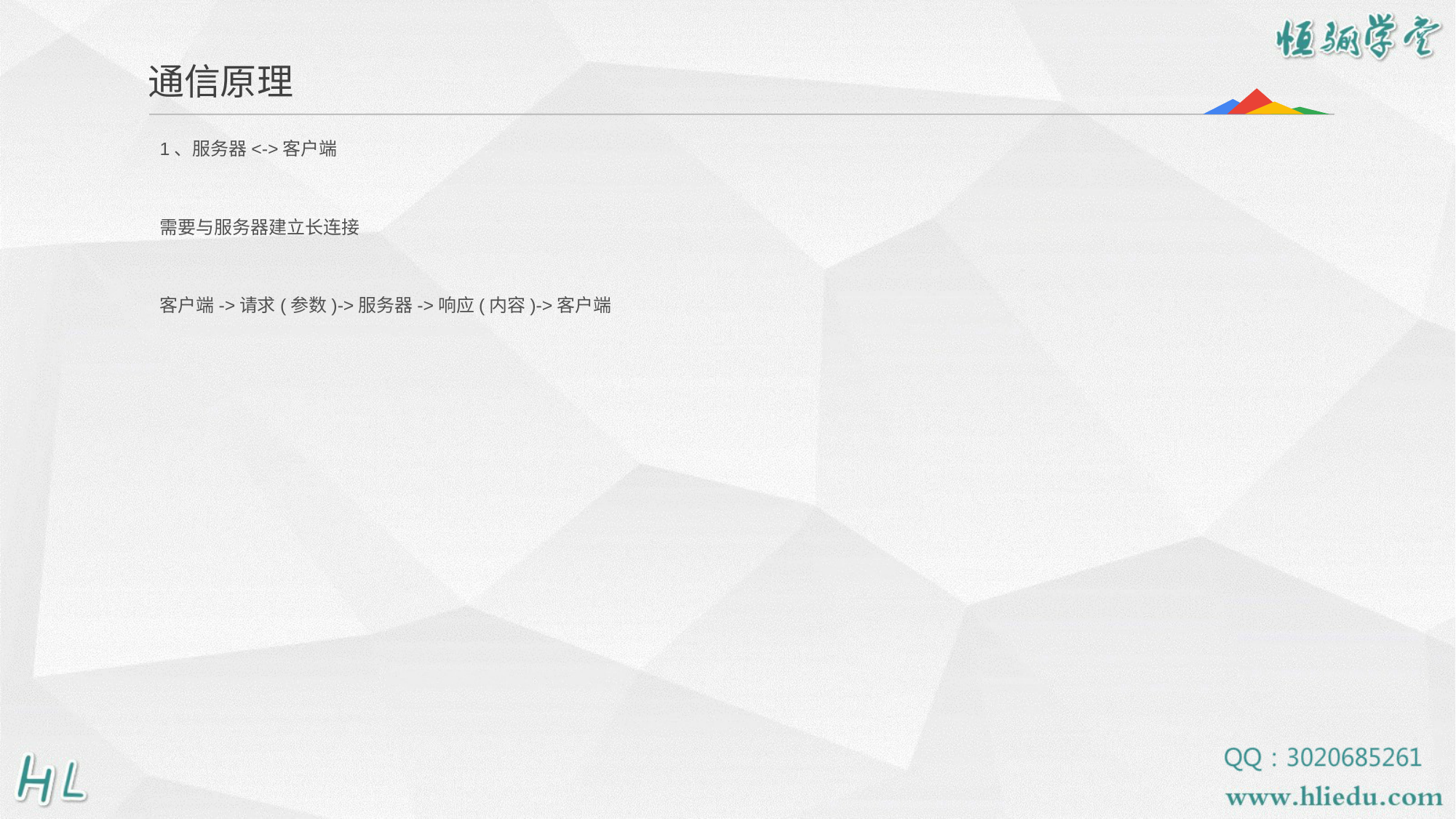

通信原理

1、服务器<->客户端

需要与服务器建立长连接

客户端->请求(参数)->服务器->响应(内容)->客户端